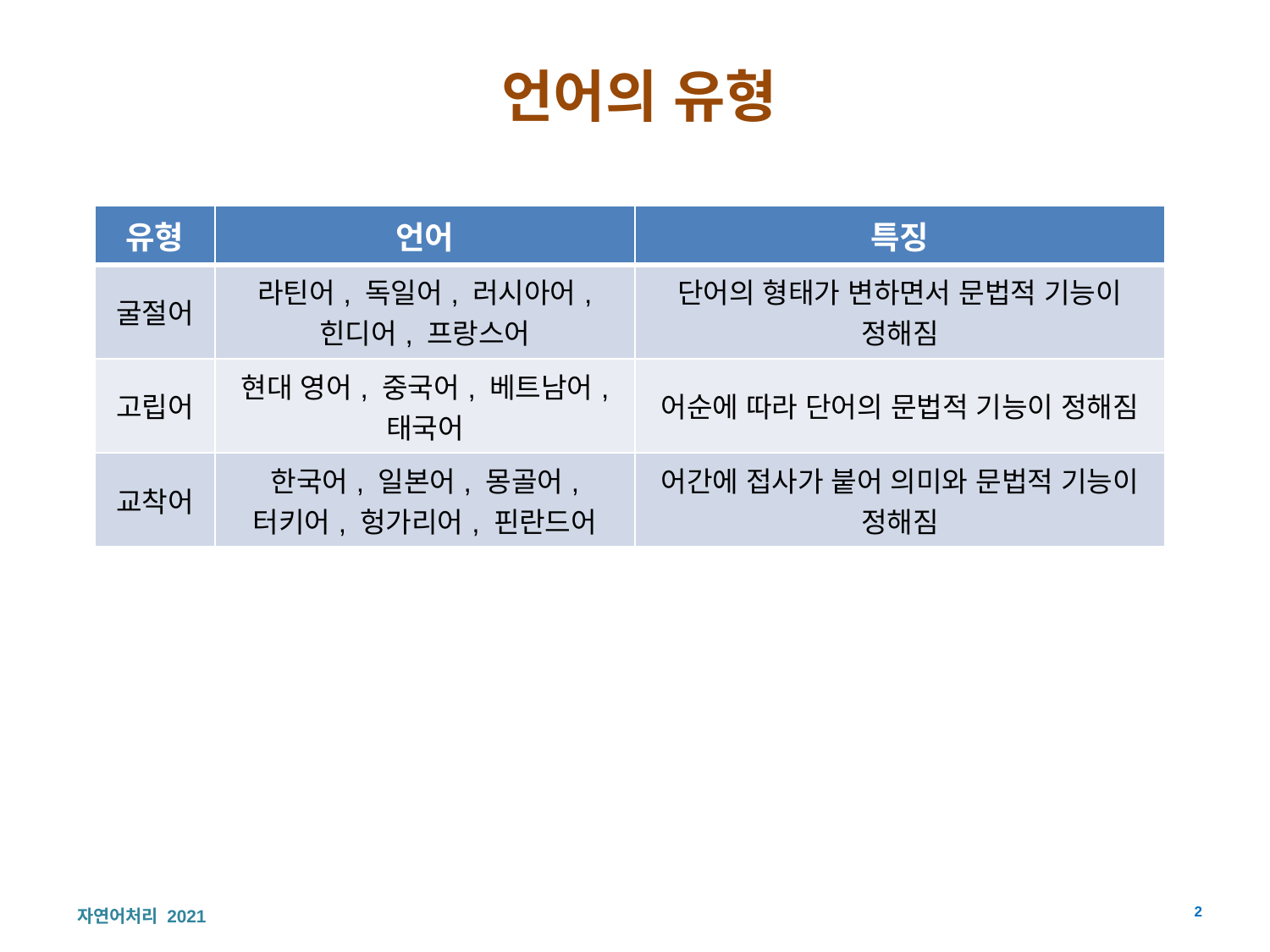

# 언어의 유형
| 유형 | 언어 | 특징 |
| --- | --- | --- |
| 굴절어 | 라틴어, 독일어, 러시아어, 힌디어, 프랑스어 | 단어의 형태가 변하면서 문법적 기능이 정해짐 |
| 고립어 | 현대 영어, 중국어, 베트남어, 태국어 | 어순에 따라 단어의 문법적 기능이 정해짐 |
| 교착어 | 한국어, 일본어, 몽골어, 터키어, 헝가리어, 핀란드어 | 어간에 접사가 붙어 의미와 문법적 기능이 정해짐 |